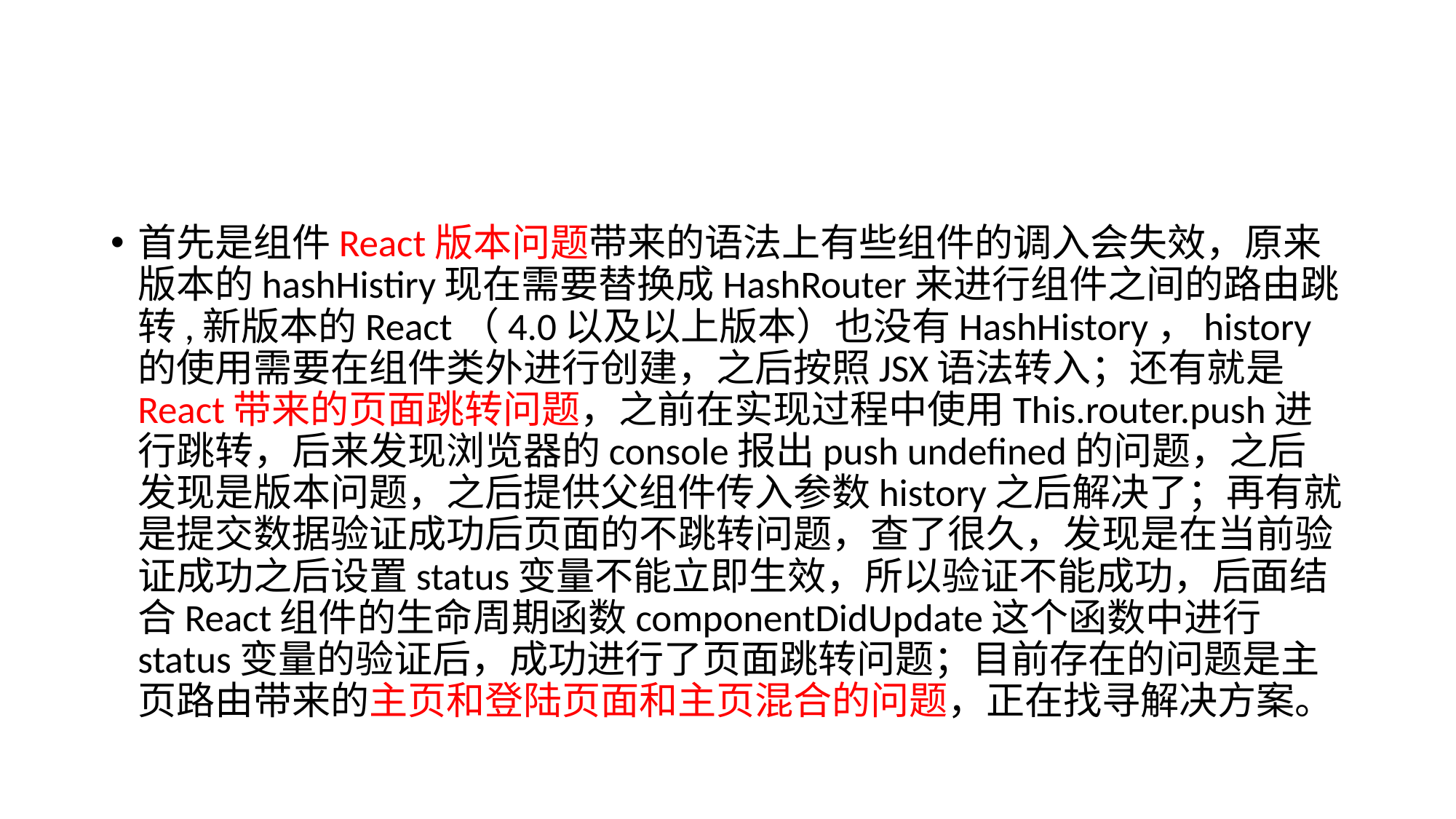

首先是组件React版本问题带来的语法上有些组件的调入会失效，原来版本的hashHistiry现在需要替换成HashRouter来进行组件之间的路由跳转,新版本的React（4.0以及以上版本）也没有HashHistory，history的使用需要在组件类外进行创建，之后按照JSX语法转入；还有就是React带来的页面跳转问题，之前在实现过程中使用This.router.push进行跳转，后来发现浏览器的console报出push undefined的问题，之后发现是版本问题，之后提供父组件传入参数history之后解决了；再有就是提交数据验证成功后页面的不跳转问题，查了很久，发现是在当前验证成功之后设置status变量不能立即生效，所以验证不能成功，后面结合React组件的生命周期函数componentDidUpdate这个函数中进行status变量的验证后，成功进行了页面跳转问题；目前存在的问题是主页路由带来的主页和登陆页面和主页混合的问题，正在找寻解决方案。